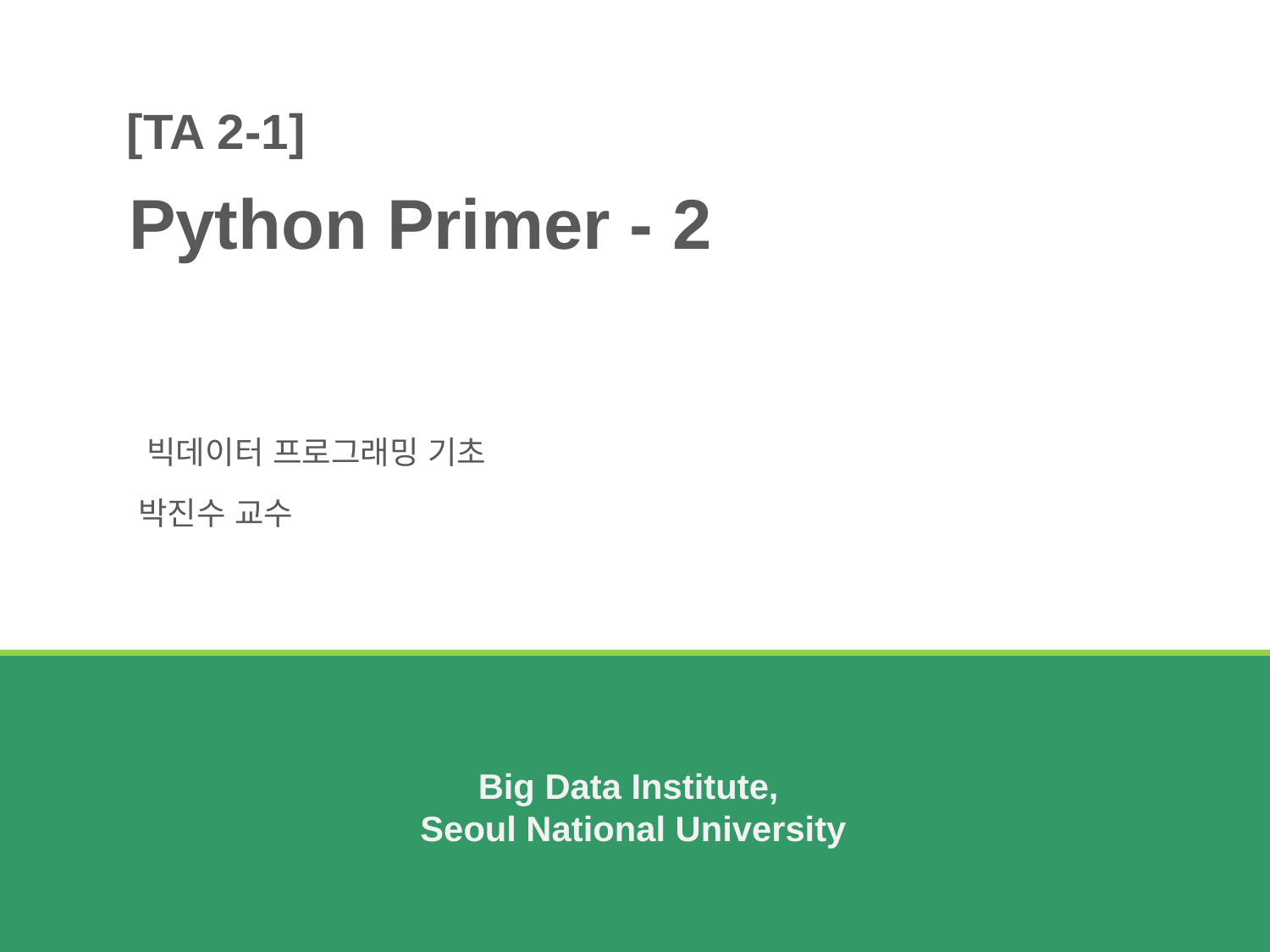

[TA 2-1]
Python Primer - 2
빅데이터 프로그래밍 기초
박진수 교수

Big Data Institute,
Seoul National University